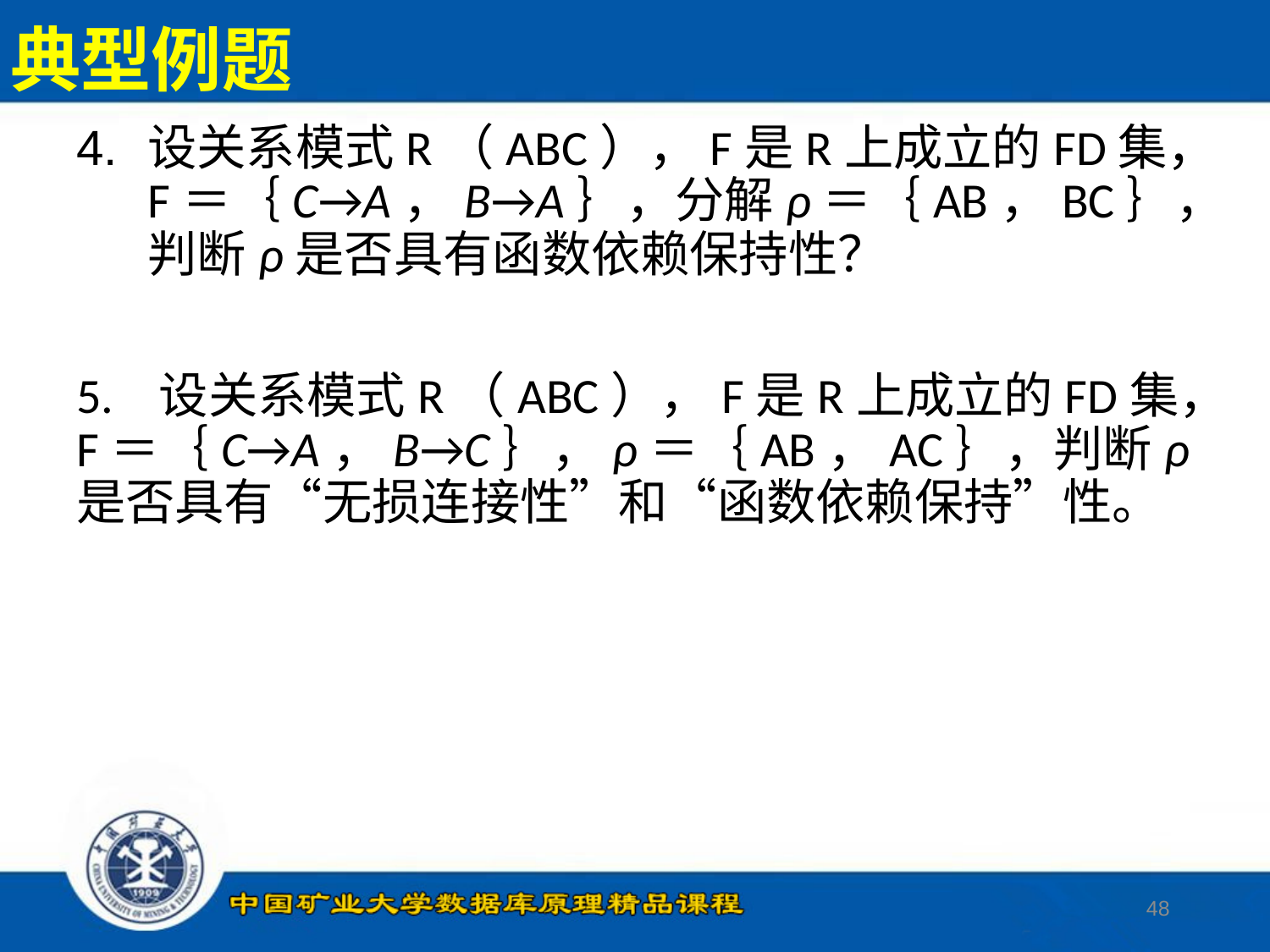

# 典型例题
设关系模式R（ABC），F是R上成立的FD集，F＝｛C→A，B→A｝，分解ρ＝｛AB，BC｝，判断ρ是否具有函数依赖保持性？

5.   设关系模式R（ABC），F是R上成立的FD集，F＝｛C→A，B→C｝，ρ＝｛AB，AC｝，判断ρ是否具有“无损连接性”和“函数依赖保持”性。
48